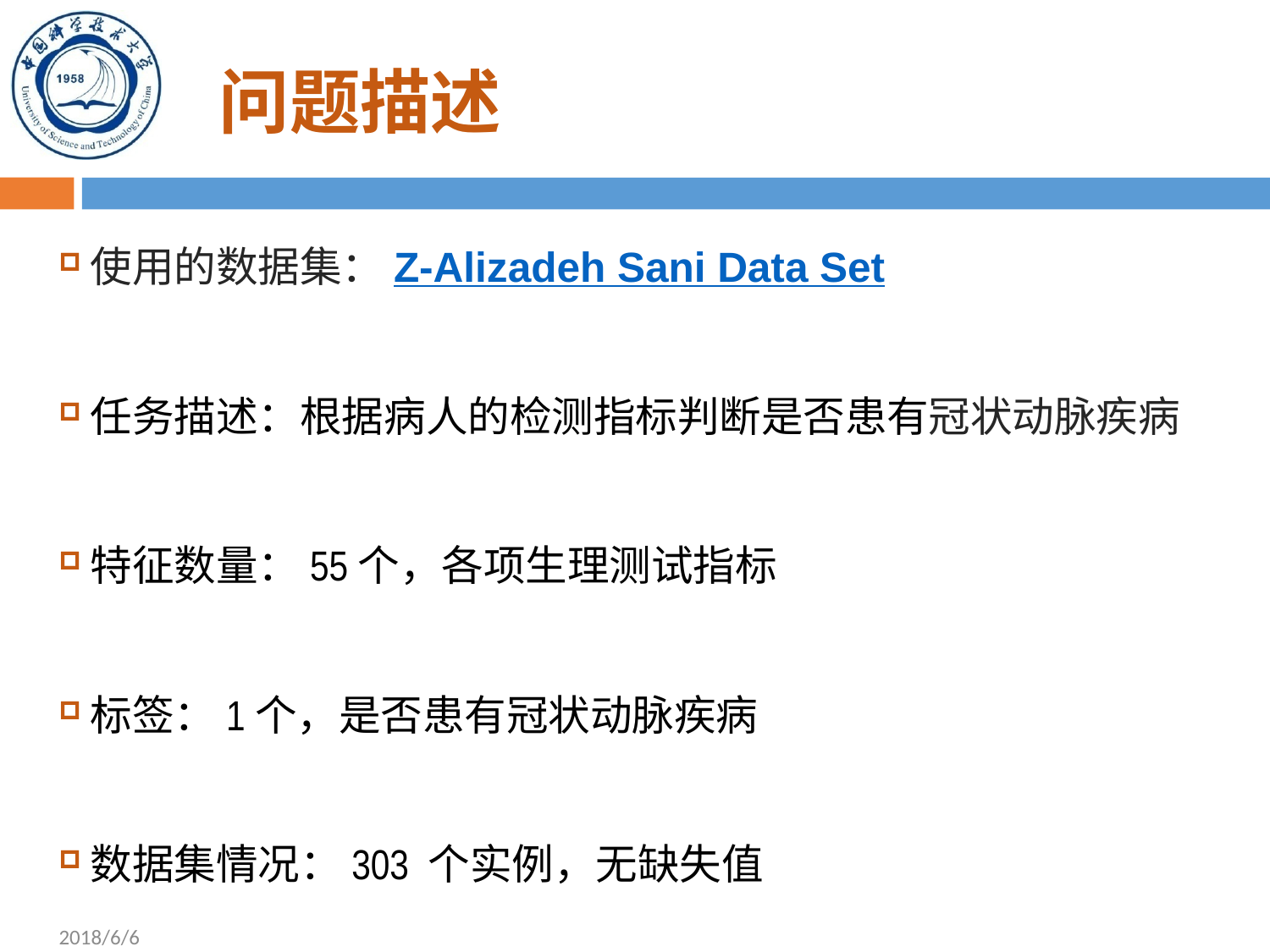

# 问题描述
使用的数据集：Z-Alizadeh Sani Data Set

任务描述：根据病人的检测指标判断是否患有冠状动脉疾病

特征数量：55个，各项生理测试指标

标签：1个，是否患有冠状动脉疾病

数据集情况：303 个实例，无缺失值
2018/6/6